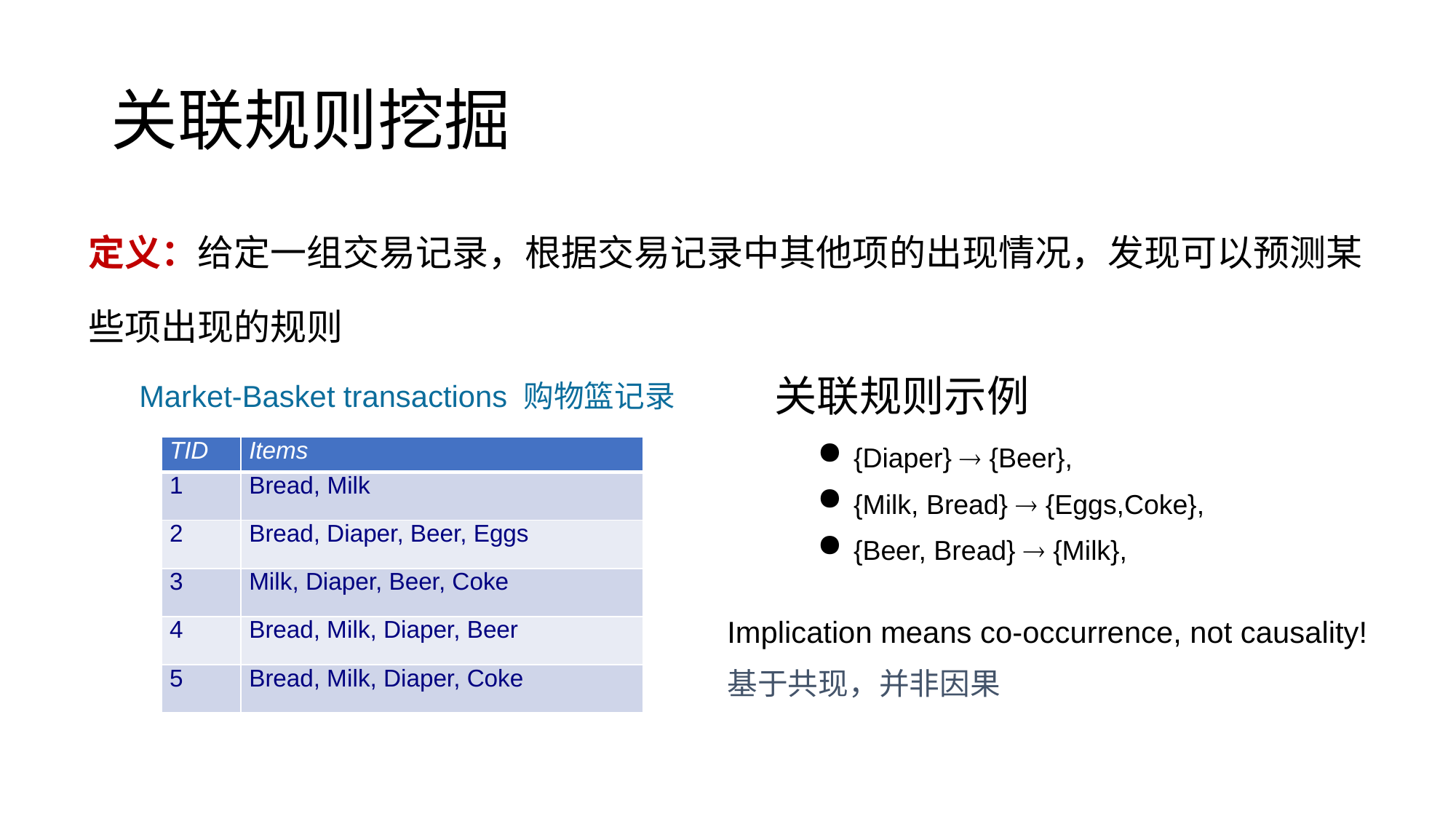

# 关联规则挖掘
定义：给定一组交易记录，根据交易记录中其他项的出现情况，发现可以预测某些项出现的规则
关联规则示例
Market-Basket transactions 购物篮记录
{Diaper} → {Beer},
{Milk, Bread} → {Eggs,Coke},
{Beer, Bread} → {Milk},
| TID | Items |
| --- | --- |
| 1 | Bread, Milk |
| 2 | Bread, Diaper, Beer, Eggs |
| 3 | Milk, Diaper, Beer, Coke |
| 4 | Bread, Milk, Diaper, Beer |
| 5 | Bread, Milk, Diaper, Coke |
Implication means co-occurrence, not causality!
基于共现，并非因果